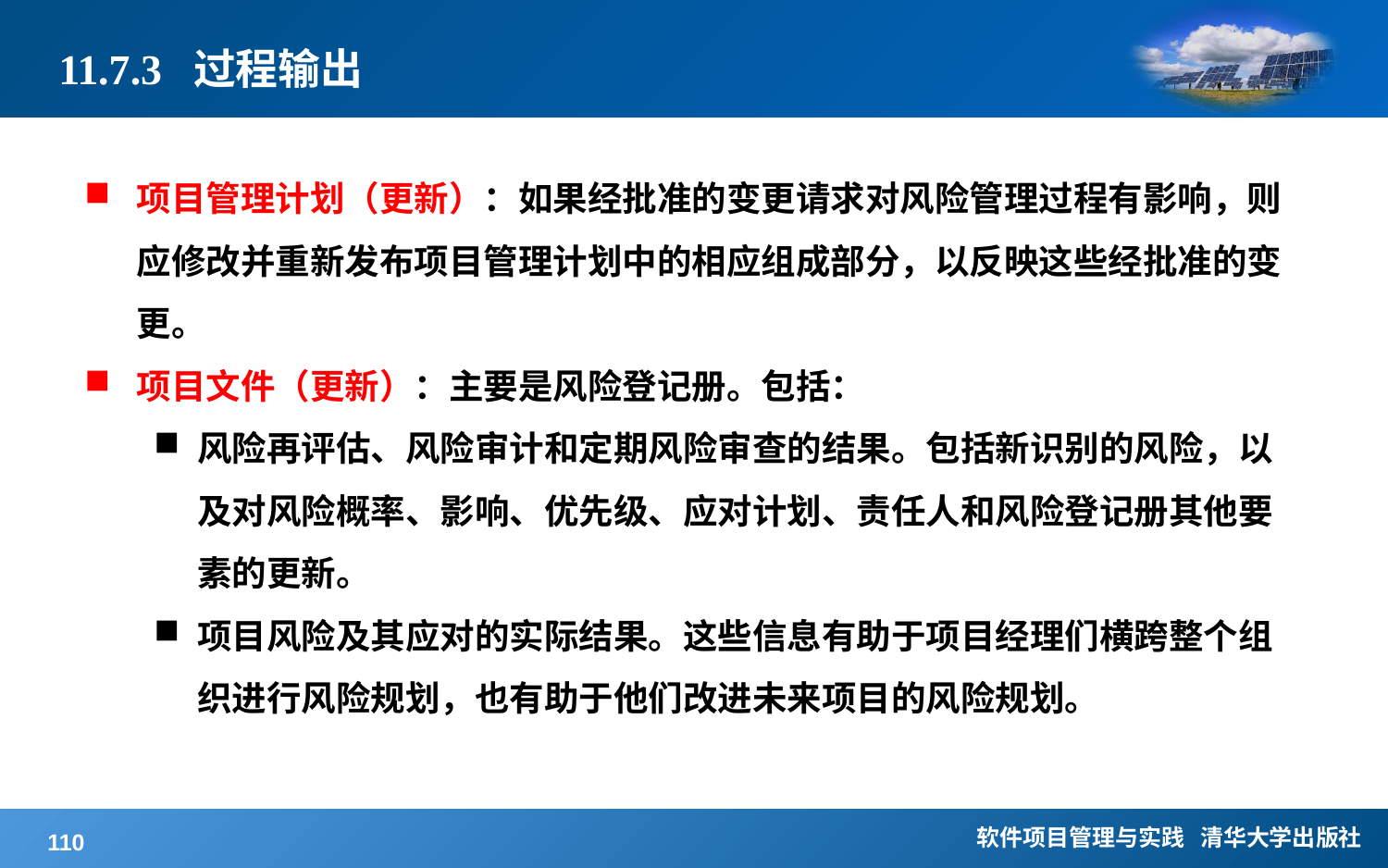

# 11.7.3  过程输出
项目管理计划（更新）：如果经批准的变更请求对风险管理过程有影响，则应修改并重新发布项目管理计划中的相应组成部分，以反映这些经批准的变更。
项目文件（更新）：主要是风险登记册。包括：
风险再评估、风险审计和定期风险审查的结果。包括新识别的风险，以及对风险概率、影响、优先级、应对计划、责任人和风险登记册其他要素的更新。
项目风险及其应对的实际结果。这些信息有助于项目经理们横跨整个组织进行风险规划，也有助于他们改进未来项目的风险规划。